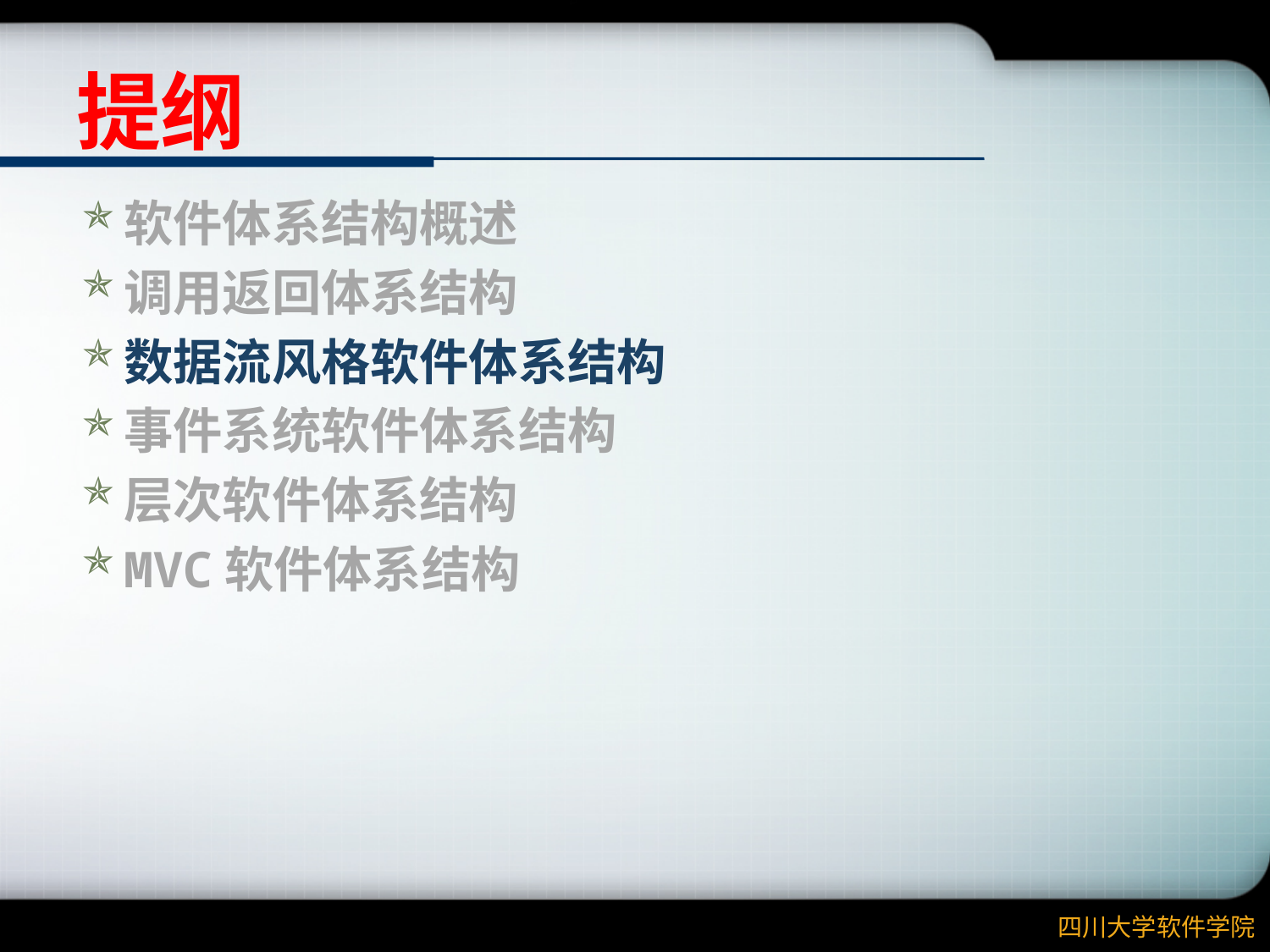

# 提纲
软件体系结构概述
调用返回体系结构
数据流风格软件体系结构
事件系统软件体系结构
层次软件体系结构
MVC软件体系结构